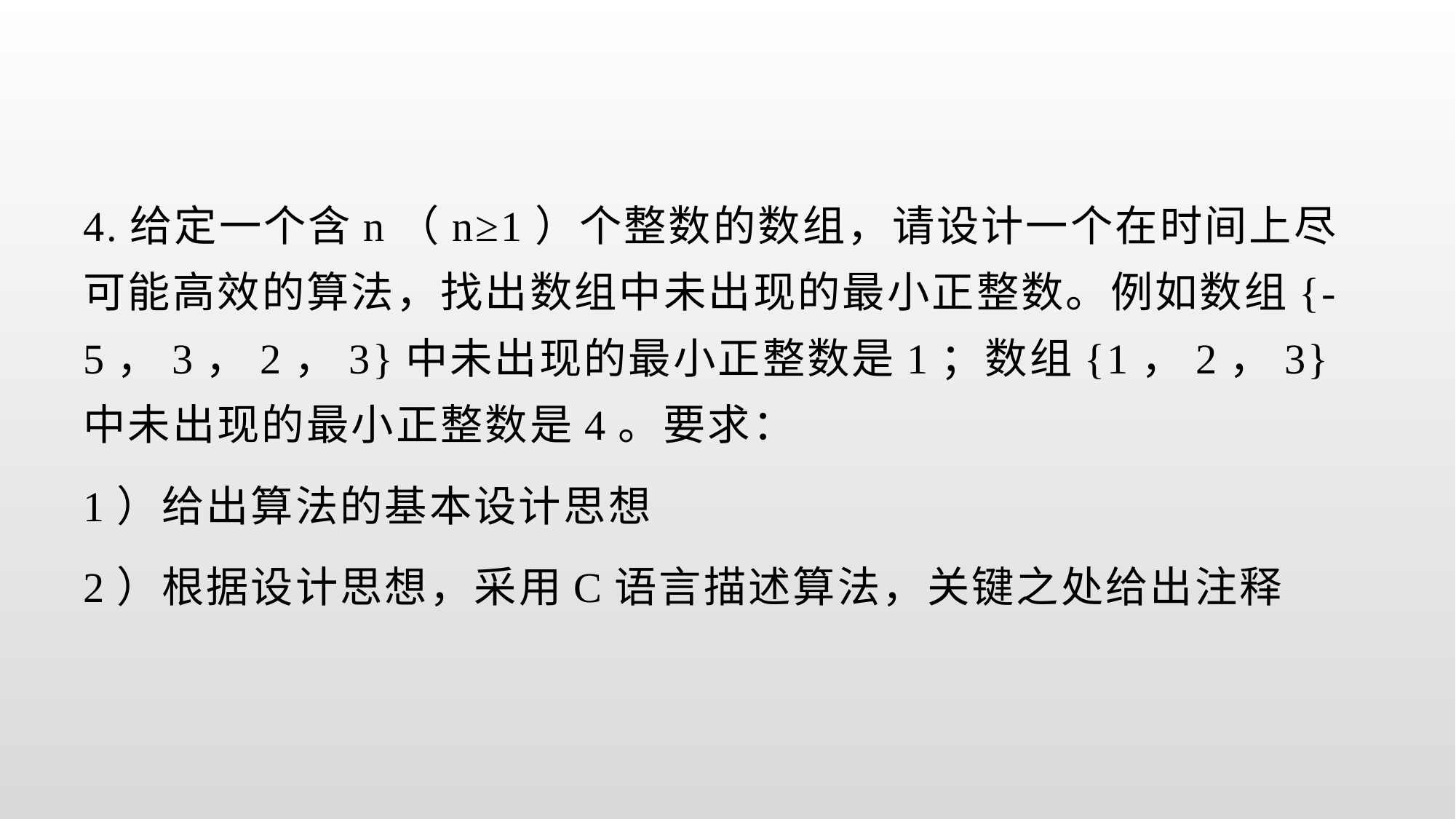

4.给定一个含n（n≥1）个整数的数组，请设计一个在时间上尽可能高效的算法，找出数组中未出现的最小正整数。例如数组{-5，3，2，3}中未出现的最小正整数是1；数组{1，2，3}中未出现的最小正整数是4。要求：
1）给出算法的基本设计思想
2）根据设计思想，采用C语言描述算法，关键之处给出注释